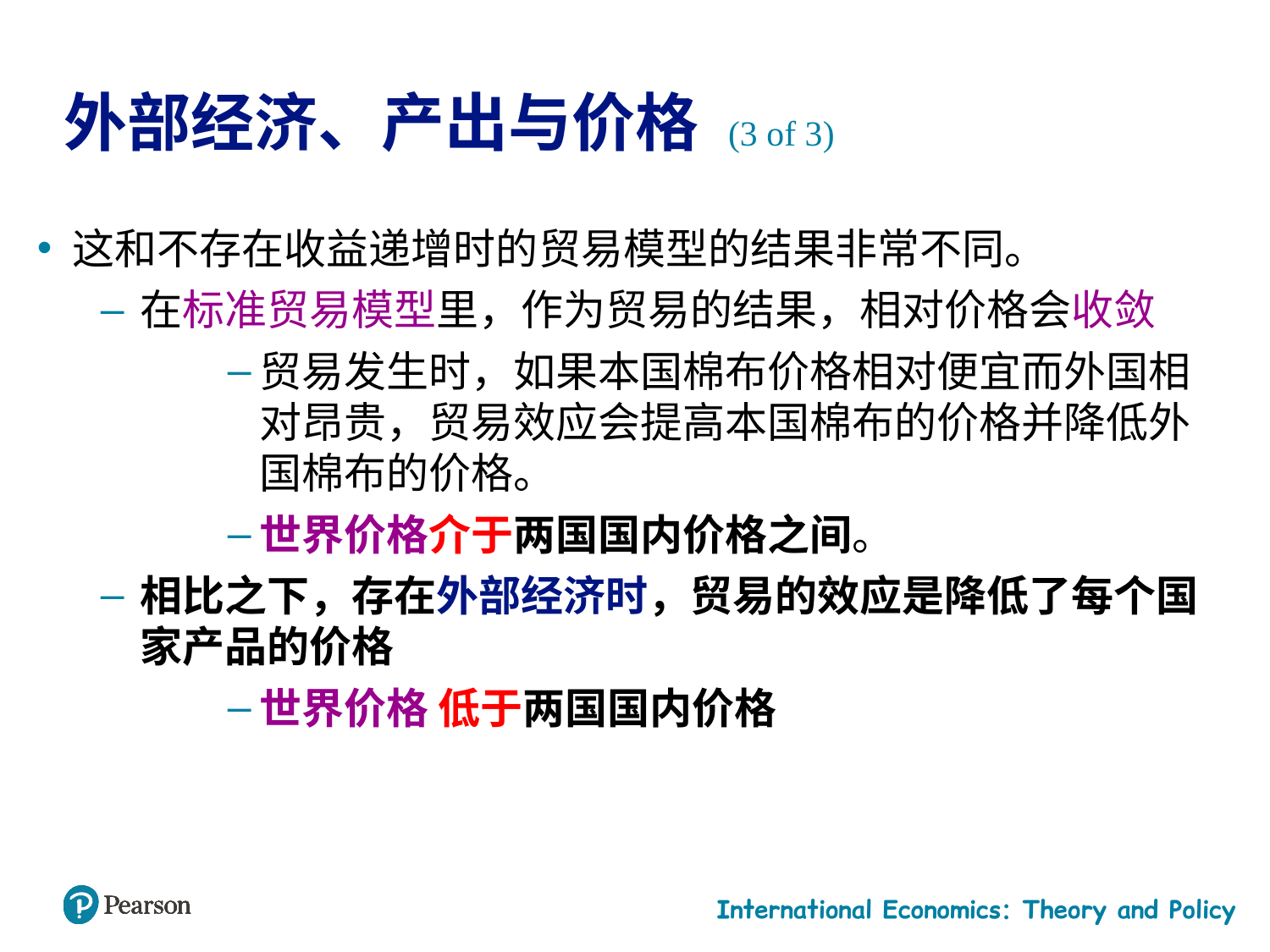

# 外部经济、产出与价格 (3 of 3)
这和不存在收益递增时的贸易模型的结果非常不同。
在标准贸易模型里，作为贸易的结果，相对价格会收敛
贸易发生时，如果本国棉布价格相对便宜而外国相对昂贵，贸易效应会提高本国棉布的价格并降低外国棉布的价格。
世界价格介于两国国内价格之间。
相比之下，存在外部经济时，贸易的效应是降低了每个国家产品的价格
世界价格 低于两国国内价格